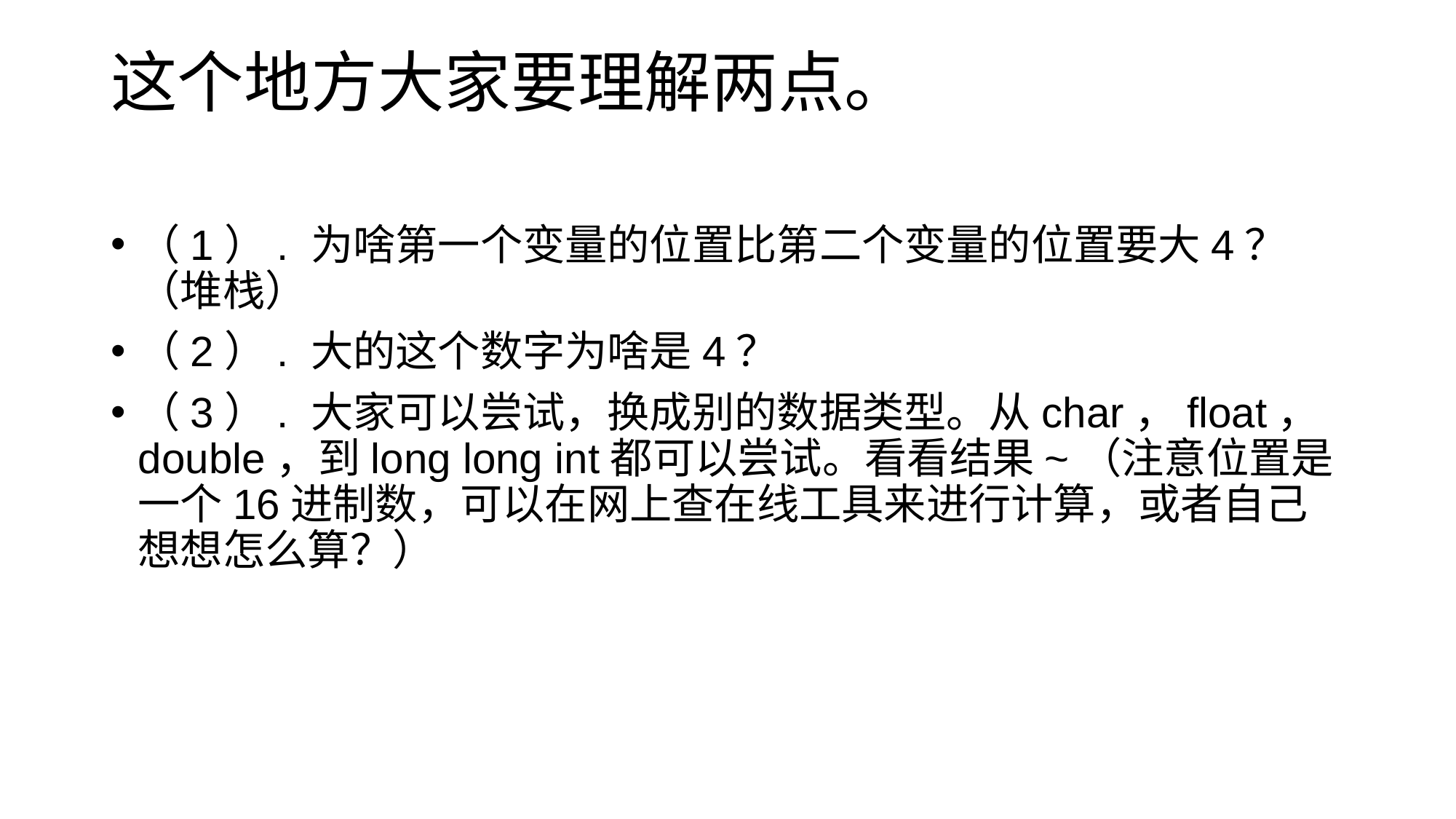

# 这个地方大家要理解两点。
（1）. 为啥第一个变量的位置比第二个变量的位置要大4？（堆栈）
（2）. 大的这个数字为啥是4？
（3）. 大家可以尝试，换成别的数据类型。从char，float，double，到long long int都可以尝试。看看结果~（注意位置是一个16进制数，可以在网上查在线工具来进行计算，或者自己想想怎么算？）